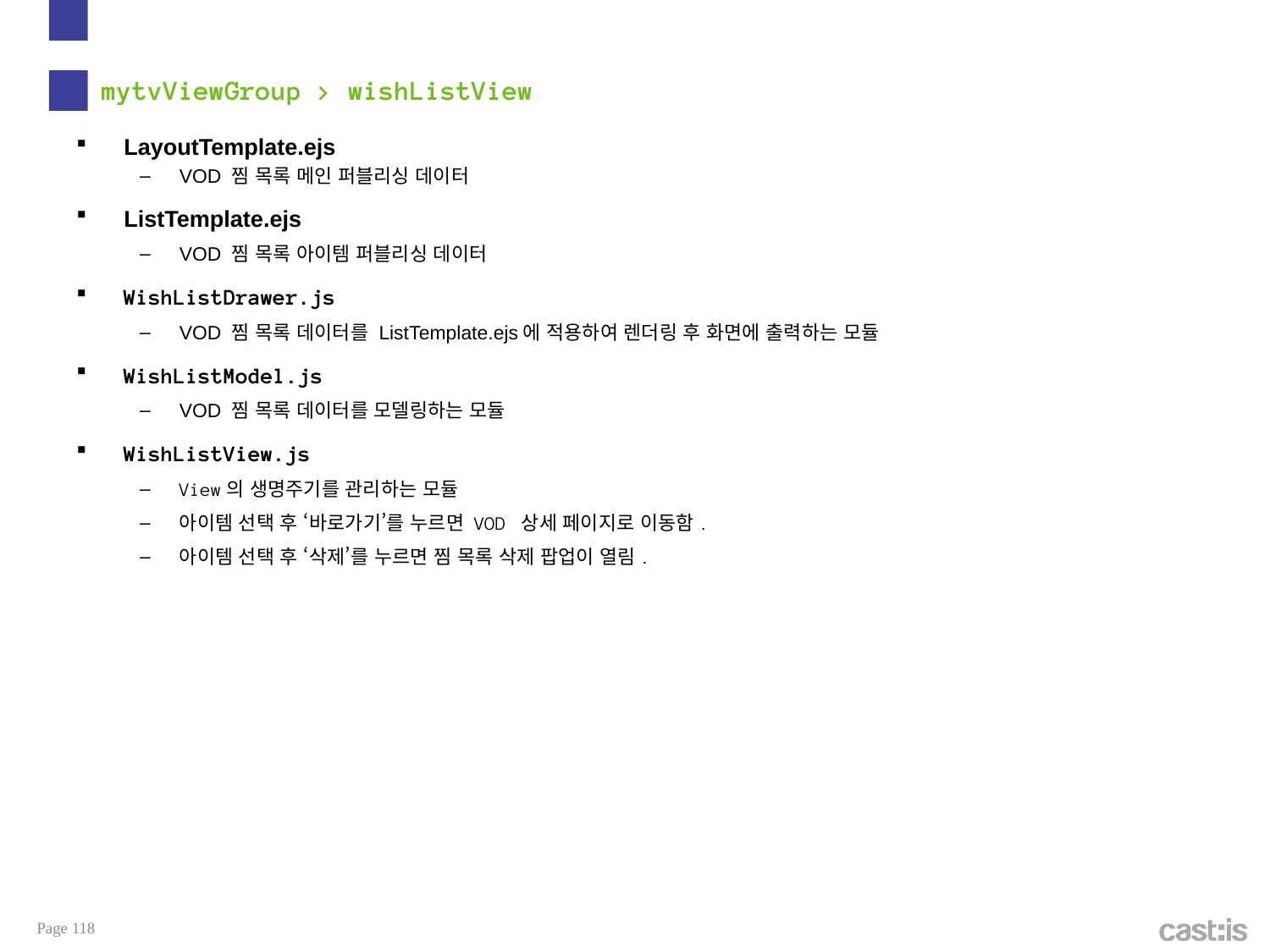

# mytvViewGroup > wishListView
LayoutTemplate.ejs
VOD 찜 목록 메인 퍼블리싱 데이터

ListTemplate.ejs
VOD 찜 목록 아이템 퍼블리싱 데이터

WishListDrawer.js
VOD 찜 목록 데이터를 ListTemplate.ejs에 적용하여 렌더링 후 화면에 출력하는 모듈

WishListModel.js
VOD 찜 목록 데이터를 모델링하는 모듈

WishListView.js
View의 생명주기를 관리하는 모듈
아이템 선택 후 ‘바로가기’를 누르면 VOD 상세 페이지로 이동함.
아이템 선택 후 ‘삭제’를 누르면 찜 목록 삭제 팝업이 열림.

Page 118